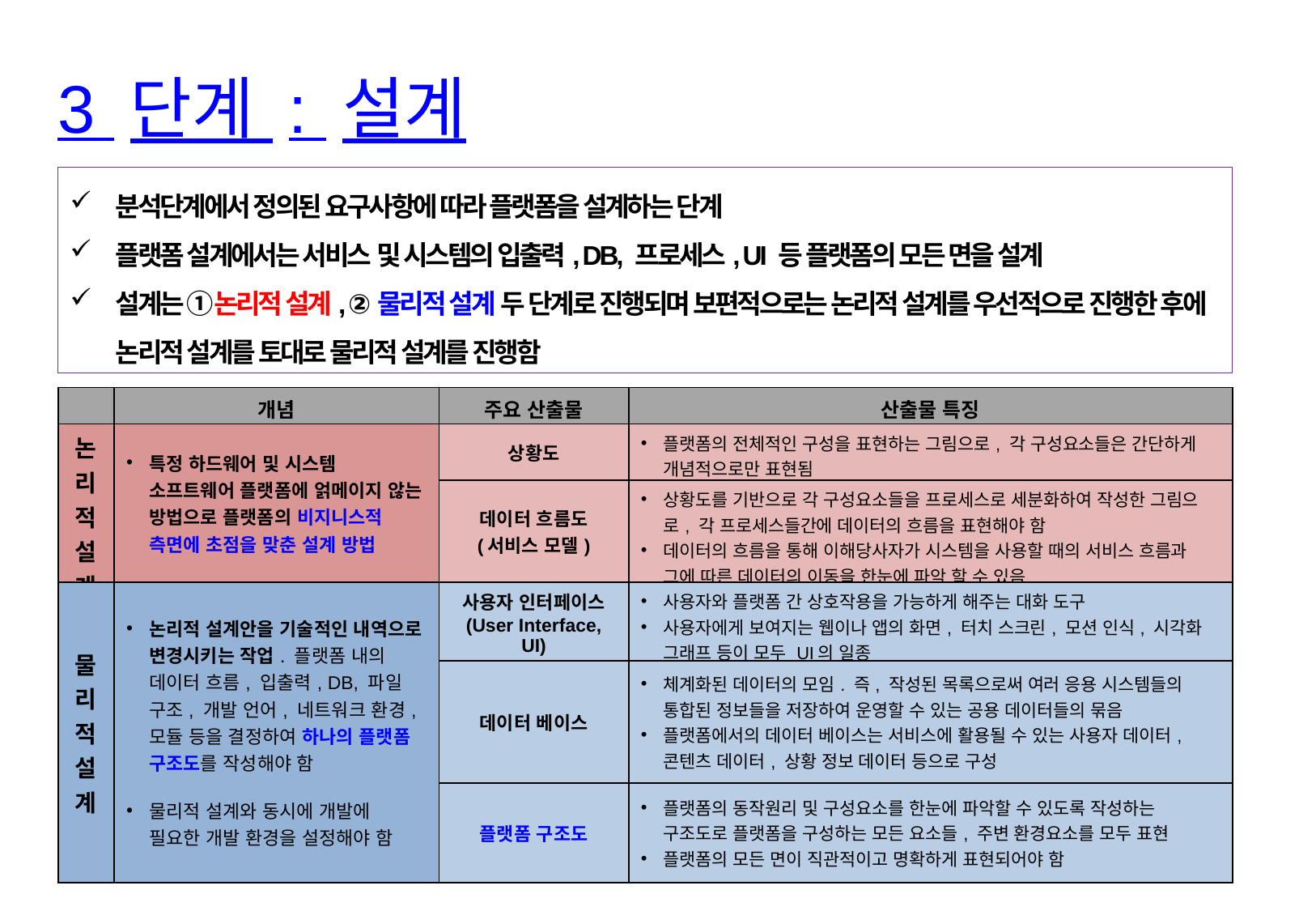

3 단계 : 설계
분석단계에서 정의된 요구사항에 따라 플랫폼을 설계하는 단계
플랫폼 설계에서는 서비스 및 시스템의 입출력, DB, 프로세스, UI 등 플랫폼의 모든 면을 설계
설계는 ①논리적 설계, ②물리적 설계 두 단계로 진행되며 보편적으로는 논리적 설계를 우선적으로 진행한 후에 논리적 설계를 토대로 물리적 설계를 진행함
|  | 개념 | 주요 산출물 | 산출물 특징 |
| --- | --- | --- | --- |
| 논리적 설계 | 특정 하드웨어 및 시스템 소프트웨어 플랫폼에 얽메이지 않는 방법으로 플랫폼의 비지니스적 측면에 초점을 맞춘 설계 방법 | 상황도 | 플랫폼의 전체적인 구성을 표현하는 그림으로, 각 구성요소들은 간단하게 개념적으로만 표현됨 |
|  |  | 데이터 흐름도 (서비스 모델) | 상황도를 기반으로 각 구성요소들을 프로세스로 세분화하여 작성한 그림으로, 각 프로세스들간에 데이터의 흐름을 표현해야 함 데이터의 흐름을 통해 이해당사자가 시스템을 사용할 때의 서비스 흐름과 그에 따른 데이터의 이동을 한눈에 파악 할 수 있음 |
| 물리적 설계 | 논리적 설계안을 기술적인 내역으로 변경시키는 작업. 플랫폼 내의 데이터 흐름, 입출력, DB, 파일 구조, 개발 언어, 네트워크 환경, 모듈 등을 결정하여 하나의 플랫폼 구조도를 작성해야 함 물리적 설계와 동시에 개발에 필요한 개발 환경을 설정해야 함 | 사용자 인터페이스 (User Interface, UI) | 사용자와 플랫폼 간 상호작용을 가능하게 해주는 대화 도구 사용자에게 보여지는 웹이나 앱의 화면, 터치 스크린, 모션 인식, 시각화 그래프 등이 모두 UI의 일종 |
|  |  | 데이터 베이스 | 체계화된 데이터의 모임. 즉, 작성된 목록으로써 여러 응용 시스템들의 통합된 정보들을 저장하여 운영할 수 있는 공용 데이터들의 묶음 플랫폼에서의 데이터 베이스는 서비스에 활용될 수 있는 사용자 데이터, 콘텐츠 데이터, 상황 정보 데이터 등으로 구성 |
|  |  | 플랫폼 구조도 | 플랫폼의 동작원리 및 구성요소를 한눈에 파악할 수 있도록 작성하는 구조도로 플랫폼을 구성하는 모든 요소들, 주변 환경요소를 모두 표현 플랫폼의 모든 면이 직관적이고 명확하게 표현되어야 함 |